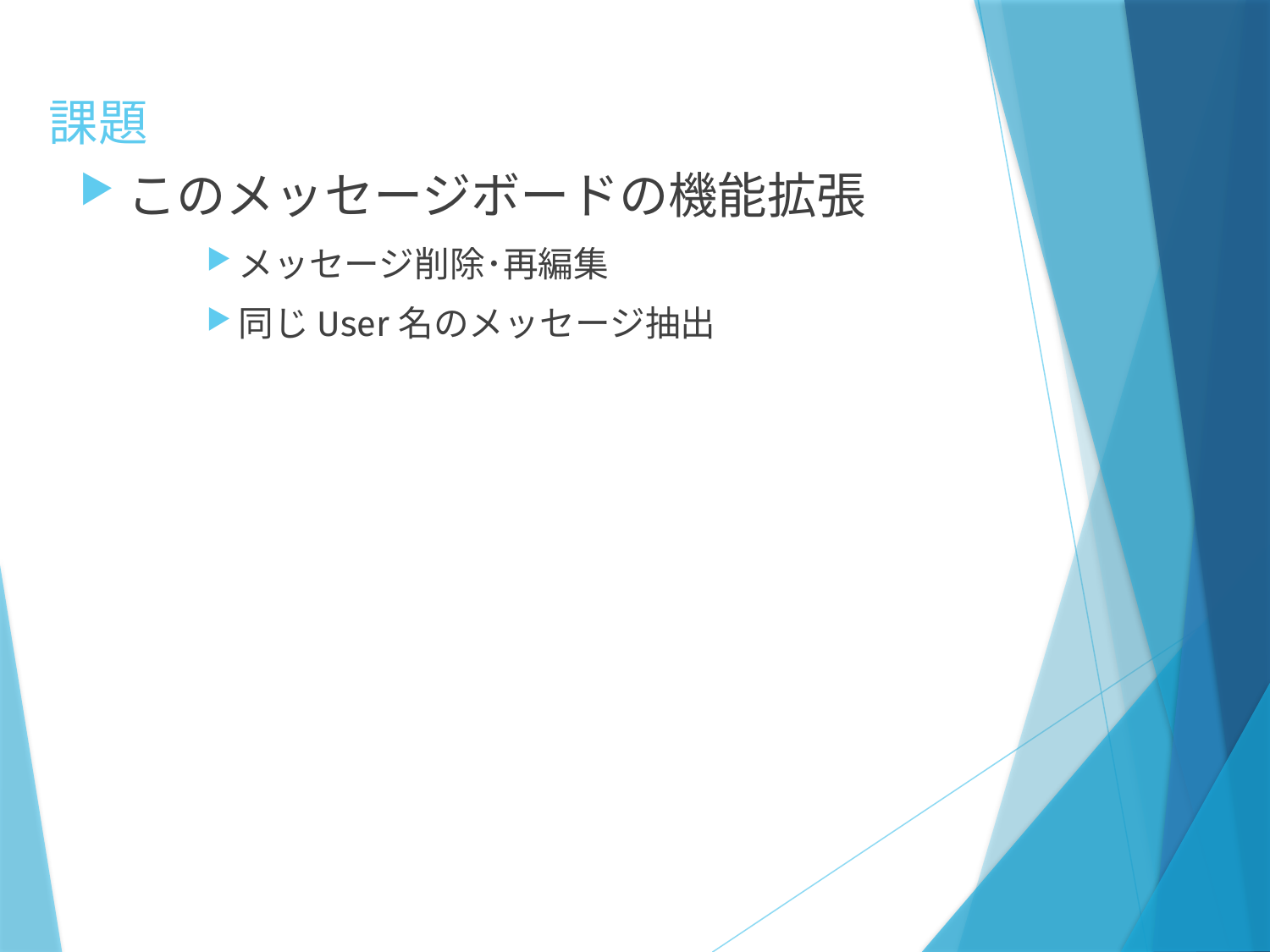

# 課題
このメッセージボードの機能拡張
メッセージ削除･再編集
同じUser名のメッセージ抽出